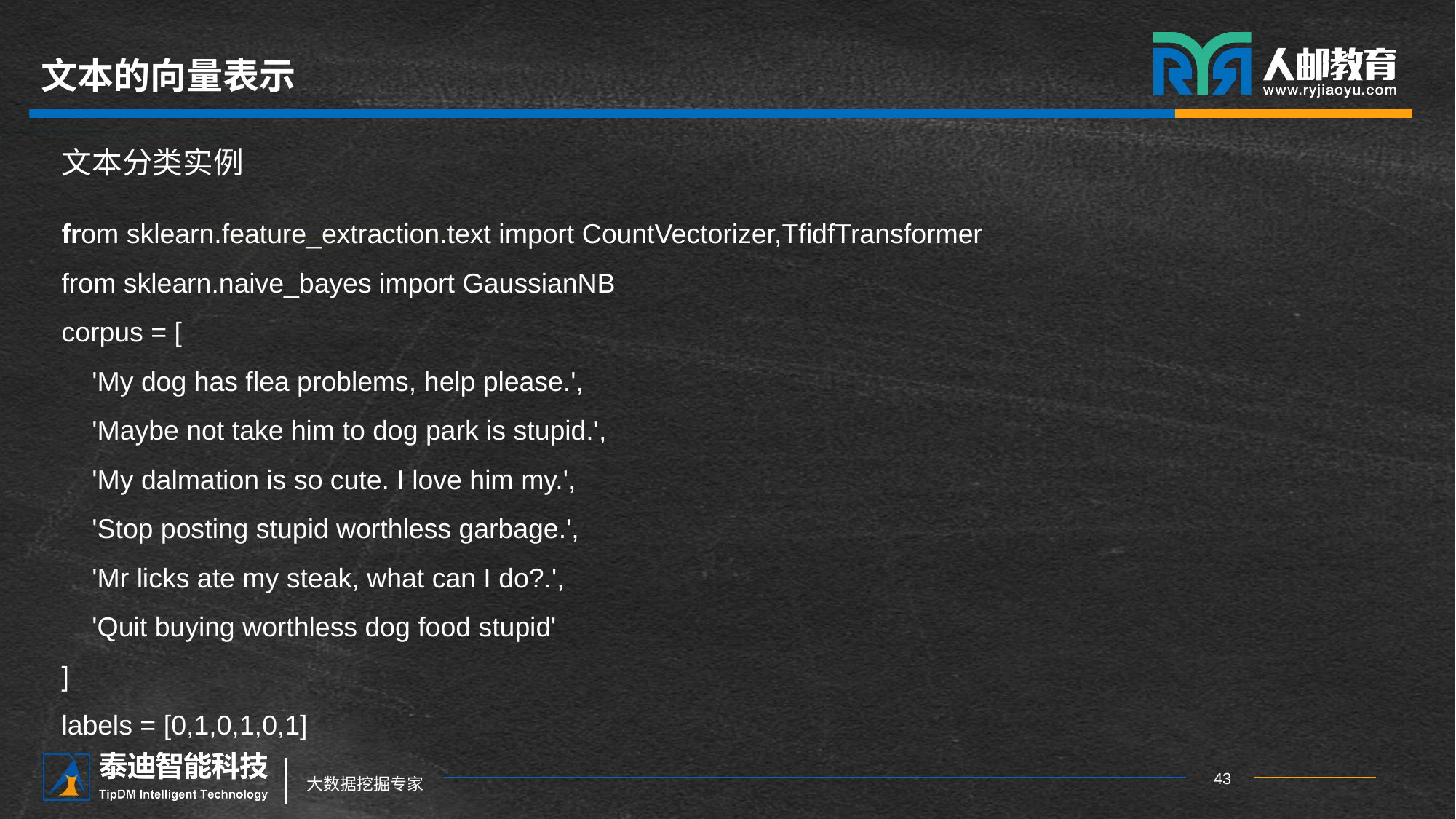

# 文本的向量表示
文本分类实例
from sklearn.feature_extraction.text import CountVectorizer,TfidfTransformer
from sklearn.naive_bayes import GaussianNB
corpus = [
    'My dog has flea problems, help please.',
    'Maybe not take him to dog park is stupid.',
    'My dalmation is so cute. I love him my.',
    'Stop posting stupid worthless garbage.',
    'Mr licks ate my steak, what can I do?.',
    'Quit buying worthless dog food stupid'
]
labels = [0,1,0,1,0,1]